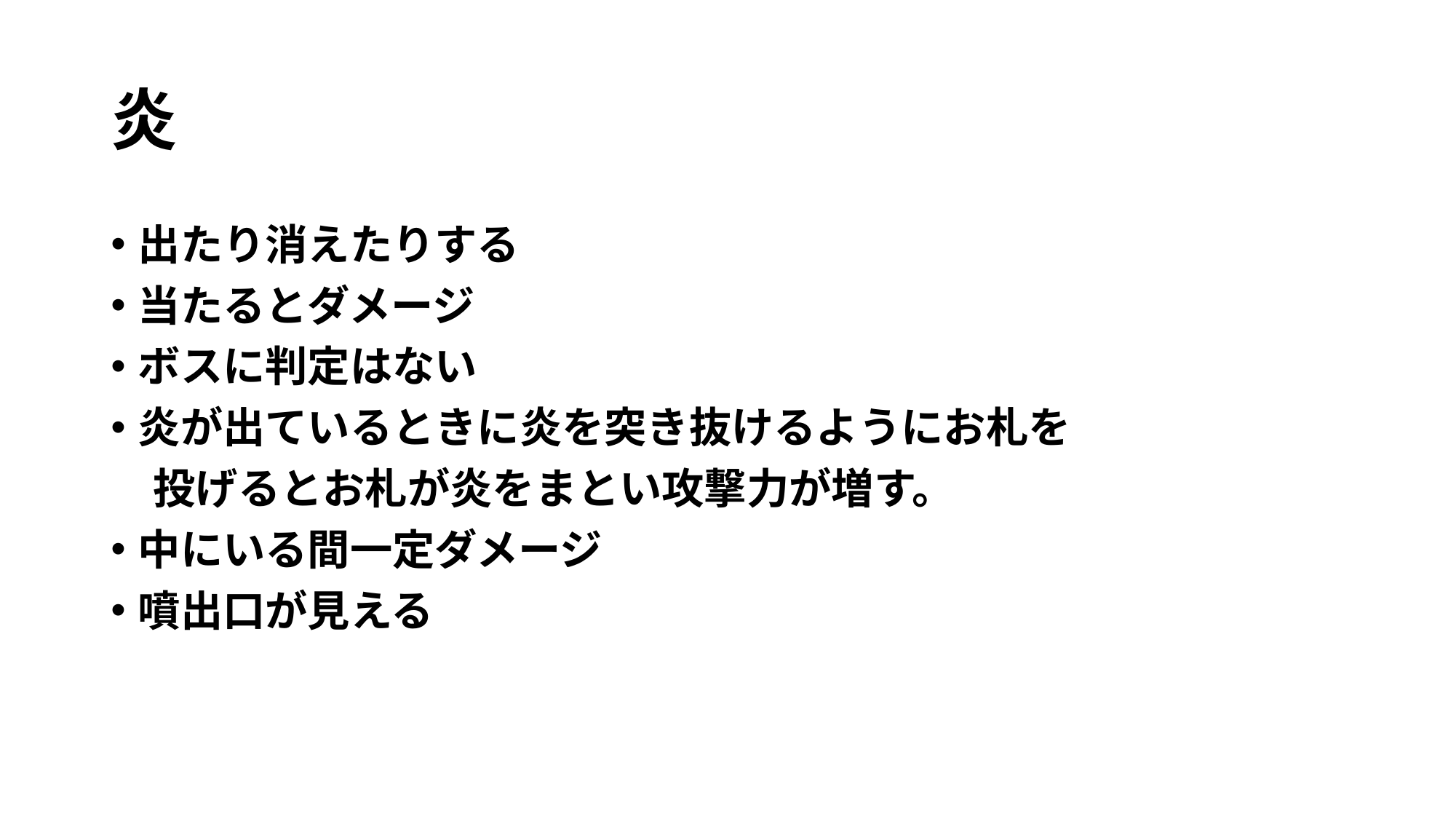

# 炎
出たり消えたりする
当たるとダメージ
ボスに判定はない
炎が出ているときに炎を突き抜けるようにお札を
　投げるとお札が炎をまとい攻撃力が増す。
中にいる間一定ダメージ
噴出口が見える